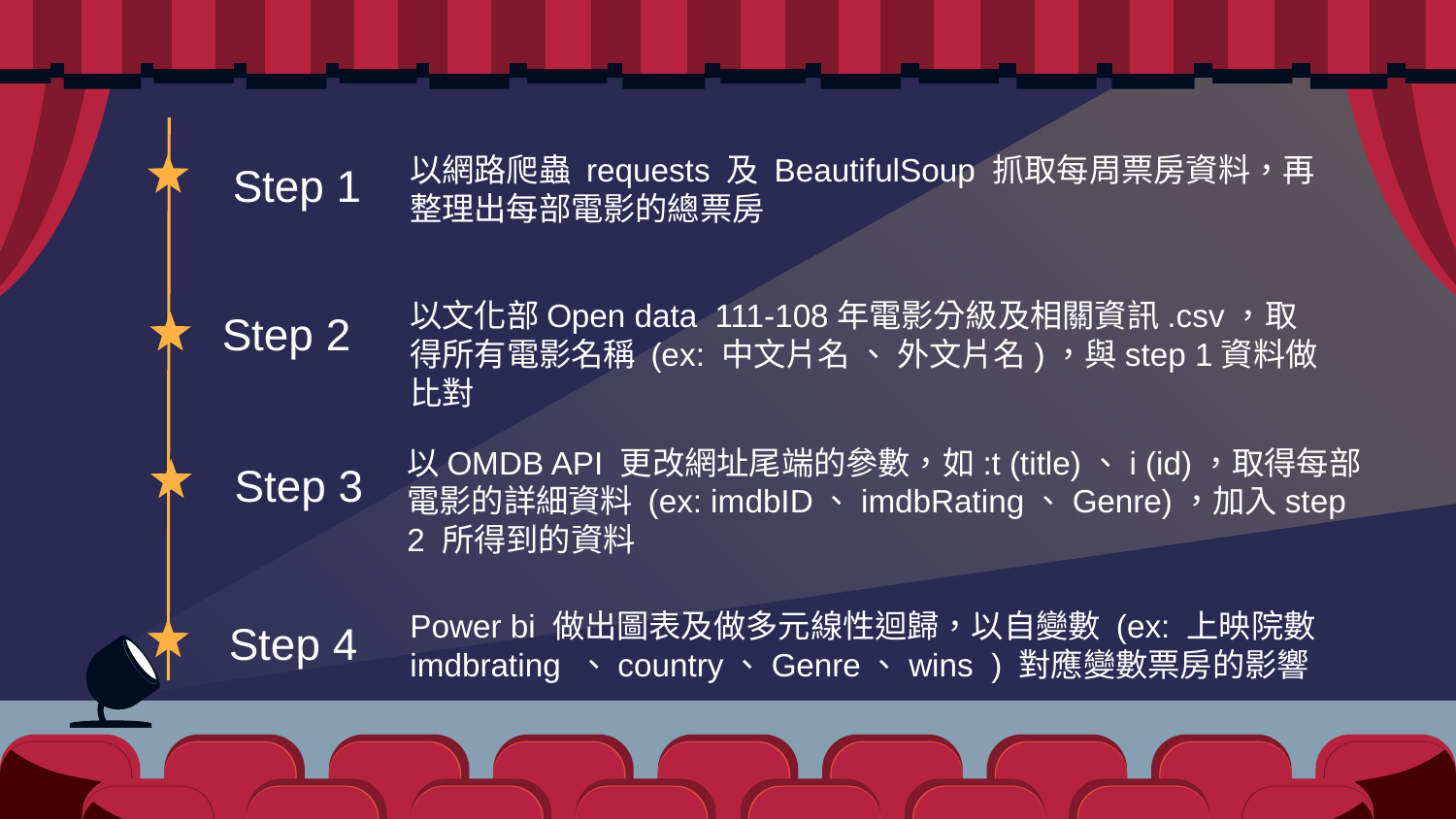

以網路爬蟲 requests 及 BeautifulSoup 抓取每周票房資料，再整理出每部電影的總票房

Step 1
以文化部Open data  111-108年電影分級及相關資訊.csv，取得所有電影名稱 (ex: 中文片名 、 外文片名)，與step 1資料做比對
Step 2

以OMDB API 更改網址尾端的參數，如:t (title)、i (id)，取得每部電影的詳細資料 (ex: imdbID、imdbRating、Genre)，加入step 2 所得到的資料
Step 3

Power bi 做出圖表及做多元線性迴歸，以自變數 (ex: 上映院數  imdbrating 、country、Genre、wins  ) 對應變數票房的影響
Step 4